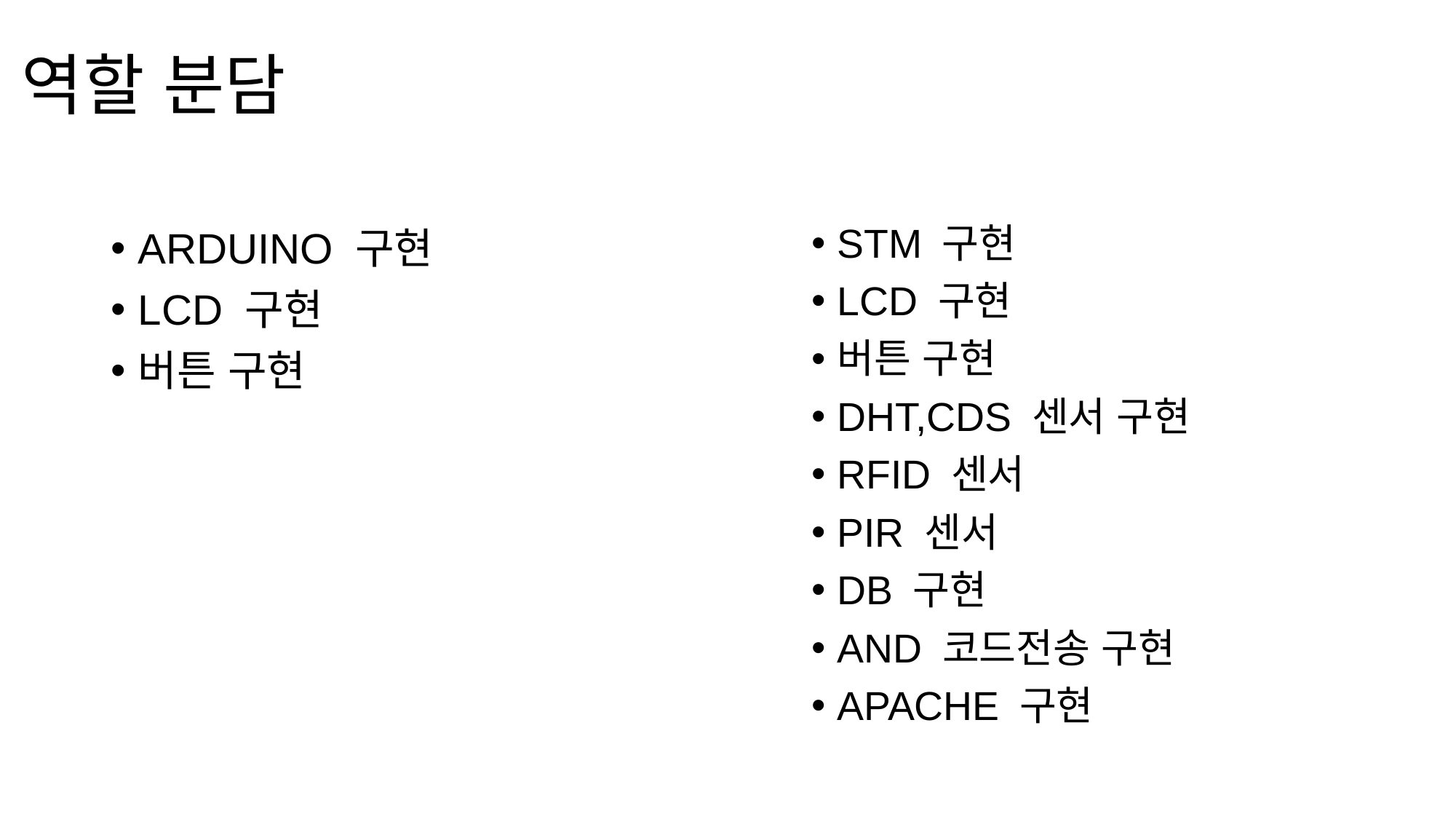

# 역할 분담
STM 구현
LCD 구현
버튼 구현
DHT,CDS 센서 구현
RFID 센서
PIR 센서
DB 구현
AND 코드전송 구현
APACHE 구현

ARDUINO 구현
LCD 구현
버튼 구현